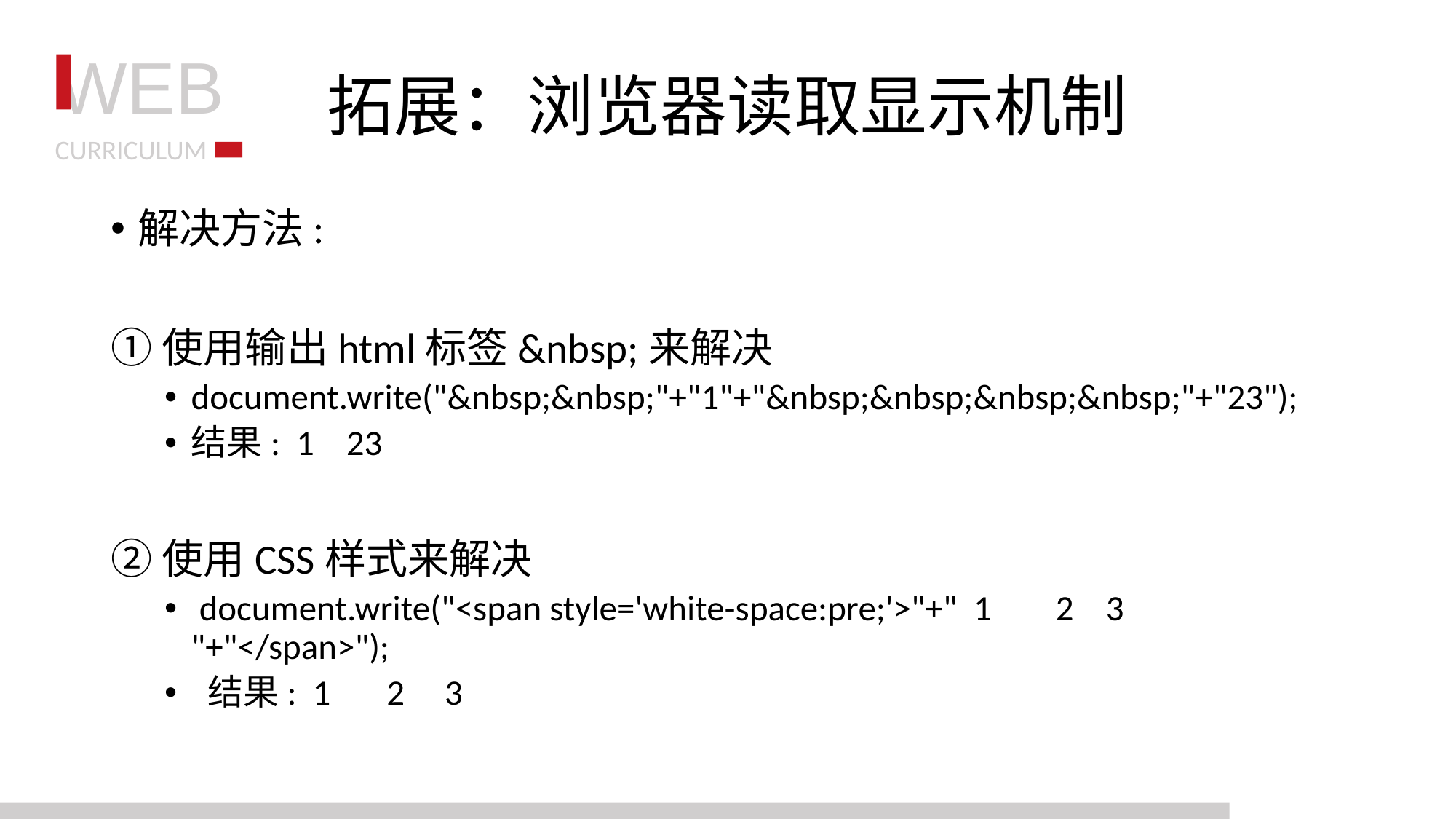

# 拓展：浏览器读取显示机制
解决方法:

①使用输出html标签&nbsp;来解决
document.write("&nbsp;&nbsp;"+"1"+"&nbsp;&nbsp;&nbsp;&nbsp;"+"23");
结果:  1    23

②使用CSS样式来解决
 document.write("<span style='white-space:pre;'>"+"  1        2    3    "+"</span>");
 结果:  1       2     3